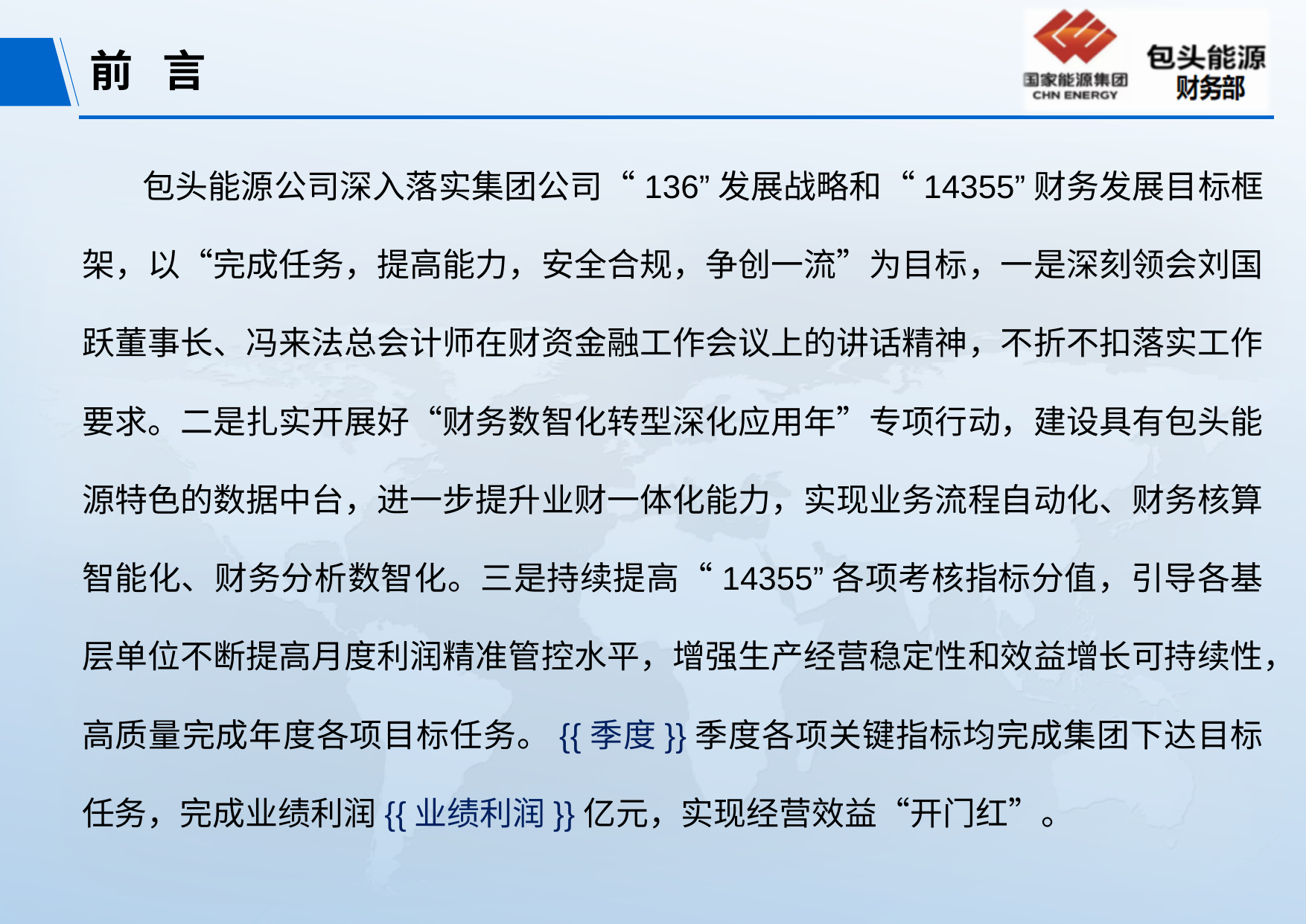

# 前   言
       包头能源公司深入落实集团公司“136”发展战略和“14355”财务发展目标框架，以“完成任务，提高能力，安全合规，争创一流”为目标，一是深刻领会刘国跃董事长、冯来法总会计师在财资金融工作会议上的讲话精神，不折不扣落实工作要求。二是扎实开展好“财务数智化转型深化应用年”专项行动，建设具有包头能源特色的数据中台，进一步提升业财一体化能力，实现业务流程自动化、财务核算智能化、财务分析数智化。三是持续提高“14355”各项考核指标分值，引导各基层单位不断提高月度利润精准管控水平，增强生产经营稳定性和效益增长可持续性，高质量完成年度各项目标任务。{{季度}}季度各项关键指标均完成集团下达目标任务，完成业绩利润{{业绩利润}}亿元，实现经营效益“开门红”。